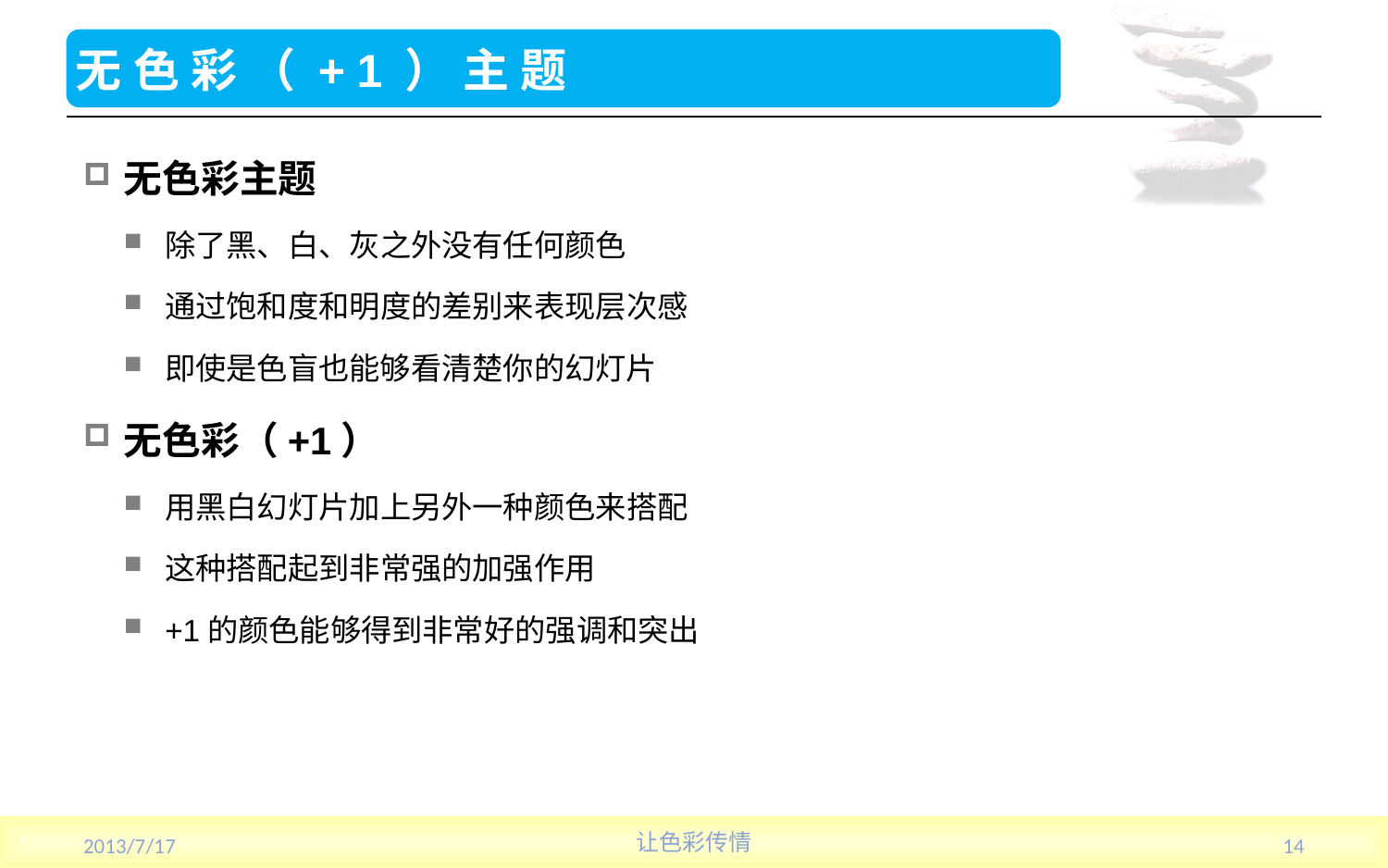

# 无色彩（+1）主题
无色彩主题
除了黑、白、灰之外没有任何颜色
通过饱和度和明度的差别来表现层次感
即使是色盲也能够看清楚你的幻灯片
无色彩（+1）
用黑白幻灯片加上另外一种颜色来搭配
这种搭配起到非常强的加强作用
+1的颜色能够得到非常好的强调和突出
2013/7/17
让色彩传情
14